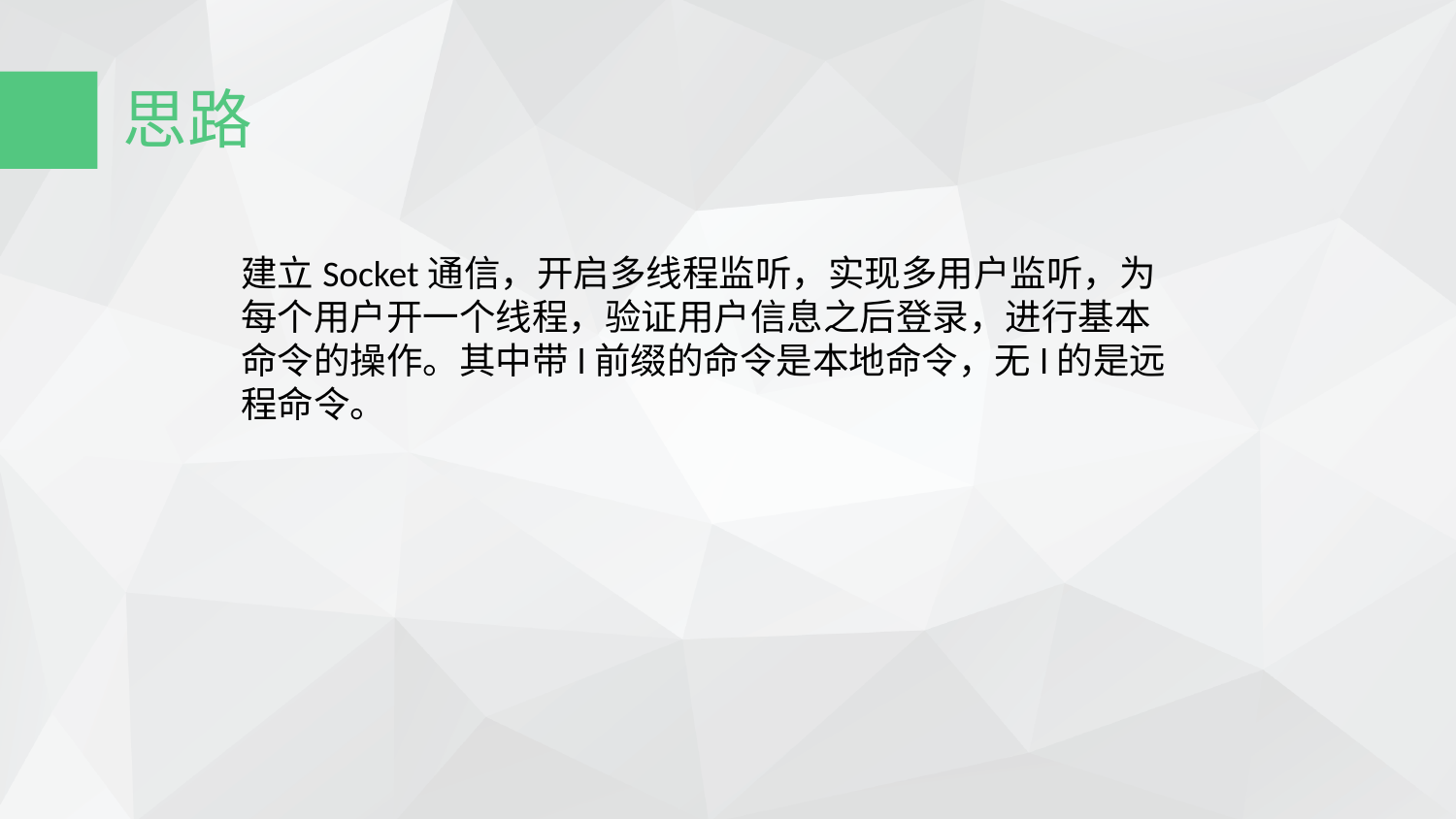

思路
建立Socket通信，开启多线程监听，实现多用户监听，为每个用户开一个线程，验证用户信息之后登录，进行基本命令的操作。其中带l前缀的命令是本地命令，无l的是远程命令。